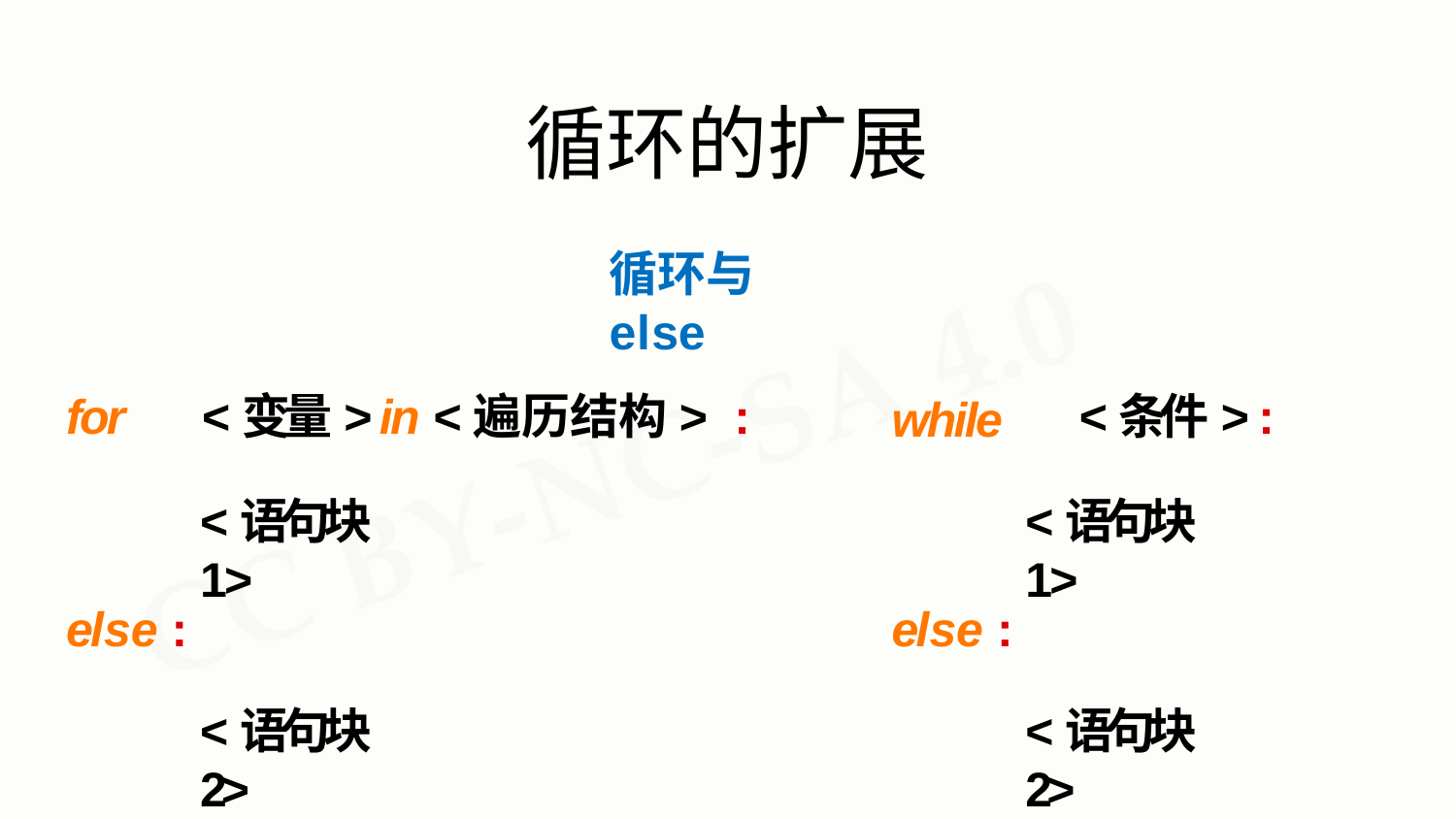

# 循环的扩展
循环与else

for	<变量>	in <遍历结构>	:
<条件>	:
while

<语句块1>
<语句块1>
else :
else :
<语句块2>
<语句块2>